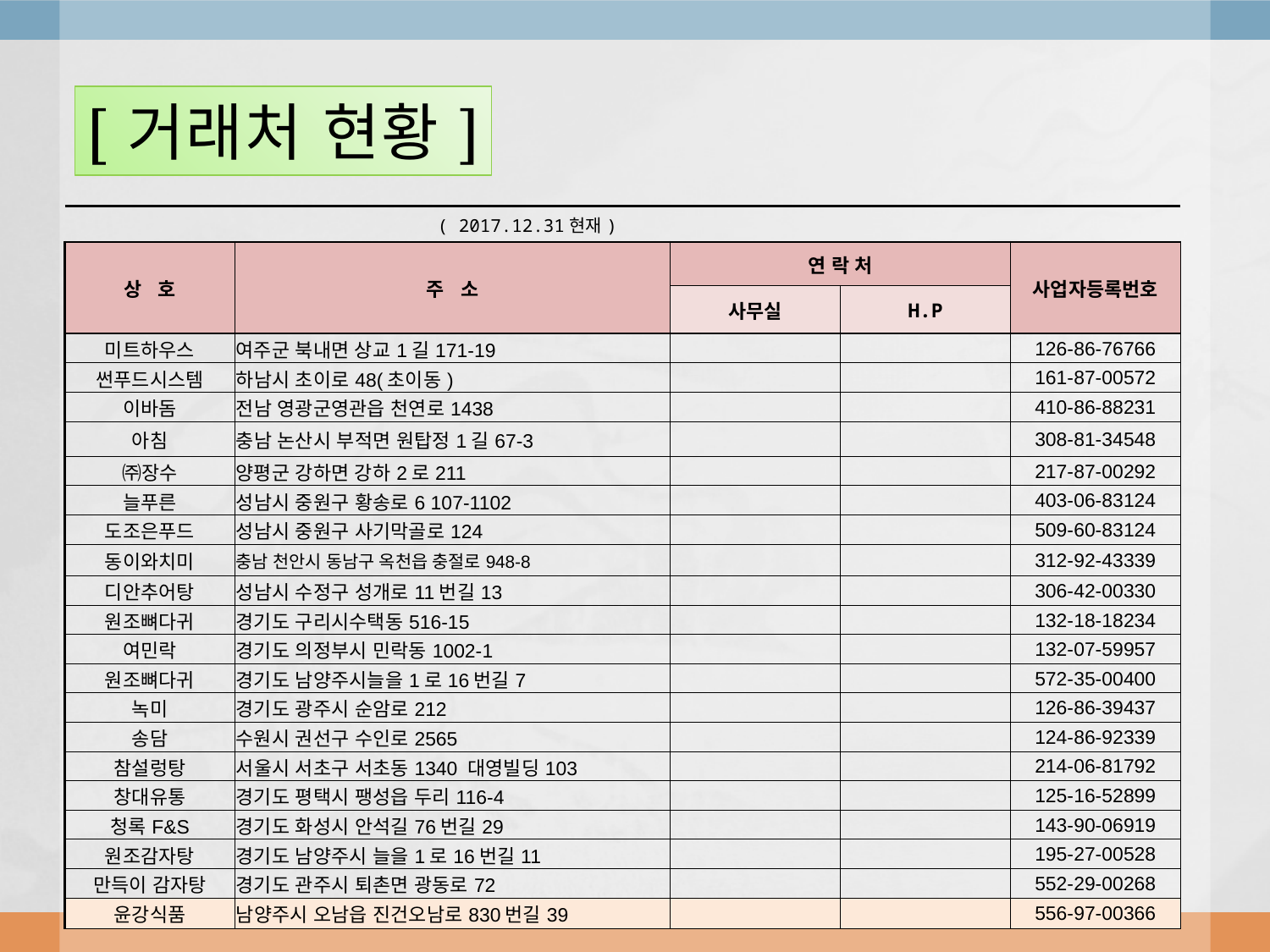

# [거래처 현황]
| ( 2017.12.31현재) |  |  |  |  |
| --- | --- | --- | --- | --- |
| 상 호 | 주 소 | 연 락 처 |  | 사업자등록번호 |
|  |  | 사무실 | H.P |  |
| 미트하우스 | 여주군 북내면 상교1길171-19 |  |  | 126-86-76766 |
| 썬푸드시스템 | 하남시 초이로48(초이동) |  |  | 161-87-00572 |
| 이바돔 | 전남 영광군영관읍 천연로1438 |  |  | 410-86-88231 |
| 아침 | 충남 논산시 부적면 원탑정1길67-3 |  |  | 308-81-34548 |
| ㈜장수 | 양평군 강하면 강하2로211 |  |  | 217-87-00292 |
| 늘푸른 | 성남시 중원구 황송로6 107-1102 |  |  | 403-06-83124 |
| 도조은푸드 | 성남시 중원구 사기막골로124 |  |  | 509-60-83124 |
| 동이와치미 | 충남 천안시 동남구 옥천읍 충절로948-8 |  |  | 312-92-43339 |
| 디안추어탕 | 성남시 수정구 성개로11번길13 |  |  | 306-42-00330 |
| 원조뼈다귀 | 경기도 구리시수택동516-15 |  |  | 132-18-18234 |
| 여민락 | 경기도 의정부시 민락동1002-1 |  |  | 132-07-59957 |
| 원조뼈다귀 | 경기도 남양주시늘을1로16번길7 |  |  | 572-35-00400 |
| 녹미 | 경기도 광주시 순암로212 |  |  | 126-86-39437 |
| 송담 | 수원시 권선구 수인로2565 |  |  | 124-86-92339 |
| 참설렁탕 | 서울시 서초구 서초동1340 대영빌딩103 |  |  | 214-06-81792 |
| 창대유통 | 경기도 평택시 팽성읍 두리116-4 |  |  | 125-16-52899 |
| 청록F&S | 경기도 화성시 안석길76번길29 |  |  | 143-90-06919 |
| 원조감자탕 | 경기도 남양주시 늘을1로16번길11 |  |  | 195-27-00528 |
| 만득이 감자탕 | 경기도 관주시 퇴촌면 광동로72 |  |  | 552-29-00268 |
| 윤강식품 | 남양주시 오남읍 진건오남로830번길39 |  |  | 556-97-00366 |